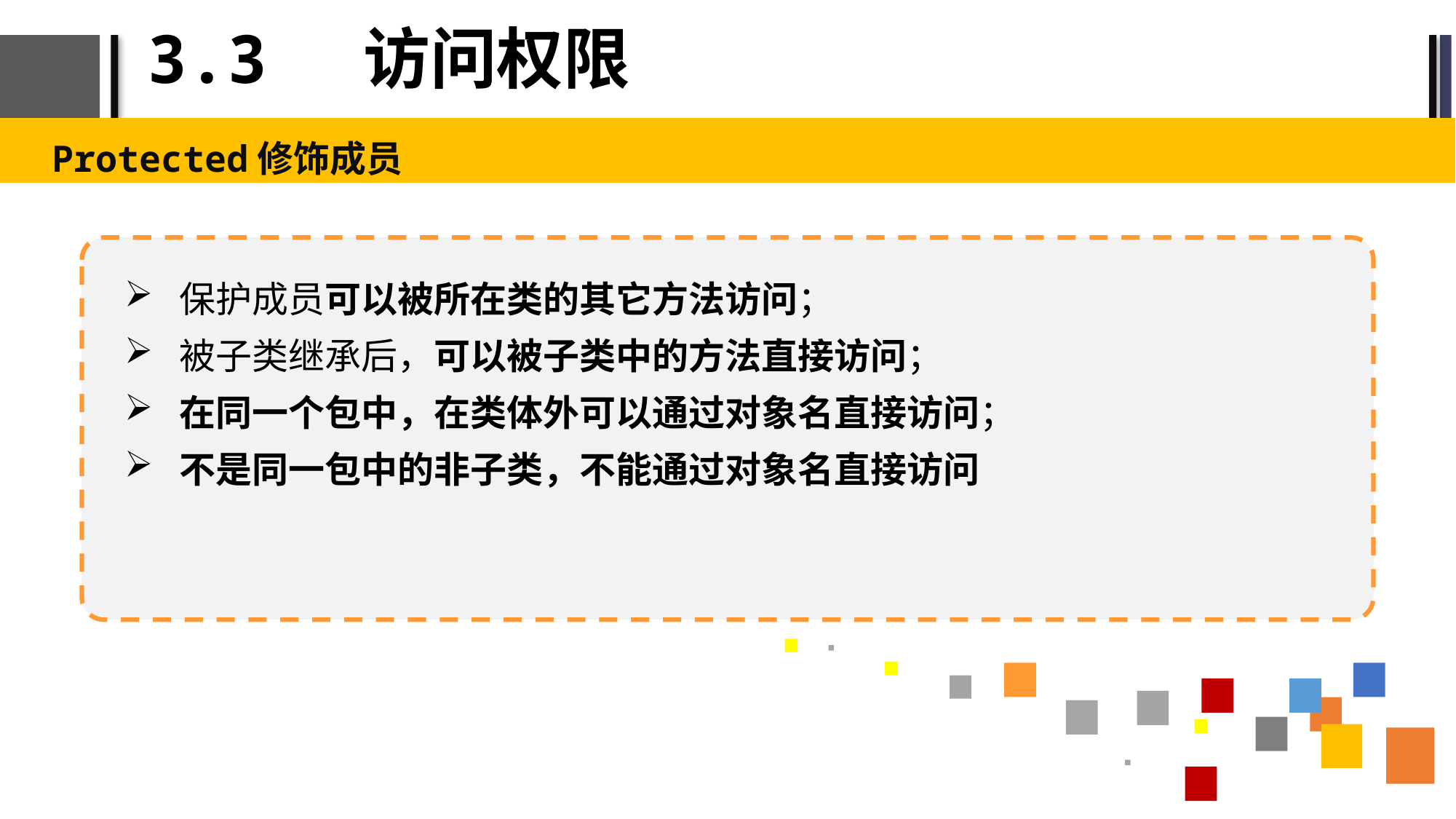

# 3.3  访问权限

Protected修饰成员

保护成员可以被所在类的其它方法访问；
被子类继承后，可以被子类中的方法直接访问；
在同一个包中，在类体外可以通过对象名直接访问；
不是同一包中的非子类，不能通过对象名直接访问